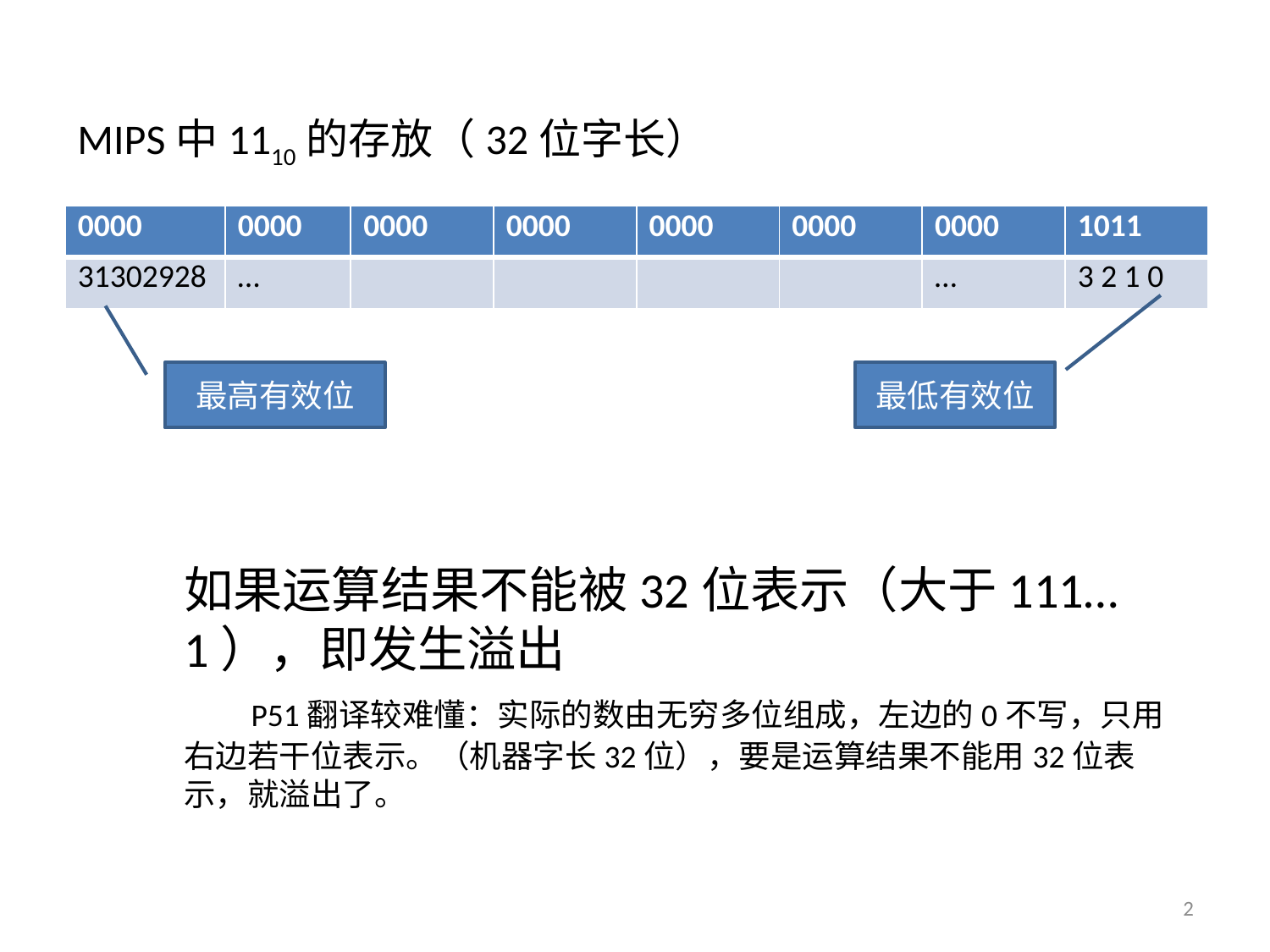

MIPS中1110的存放（32位字长）
| 0000 | 0000 | 0000 | 0000 | 0000 | 0000 | 0000 | 1011 |
| --- | --- | --- | --- | --- | --- | --- | --- |
| 31302928 | … |  |  |  |  | … | 3 2 1 0 |
最高有效位
最低有效位
如果运算结果不能被32位表示（大于111…1），即发生溢出
      P51翻译较难懂：实际的数由无穷多位组成，左边的0不写，只用右边若干位表示。（机器字长32位），要是运算结果不能用32位表示，就溢出了。
2